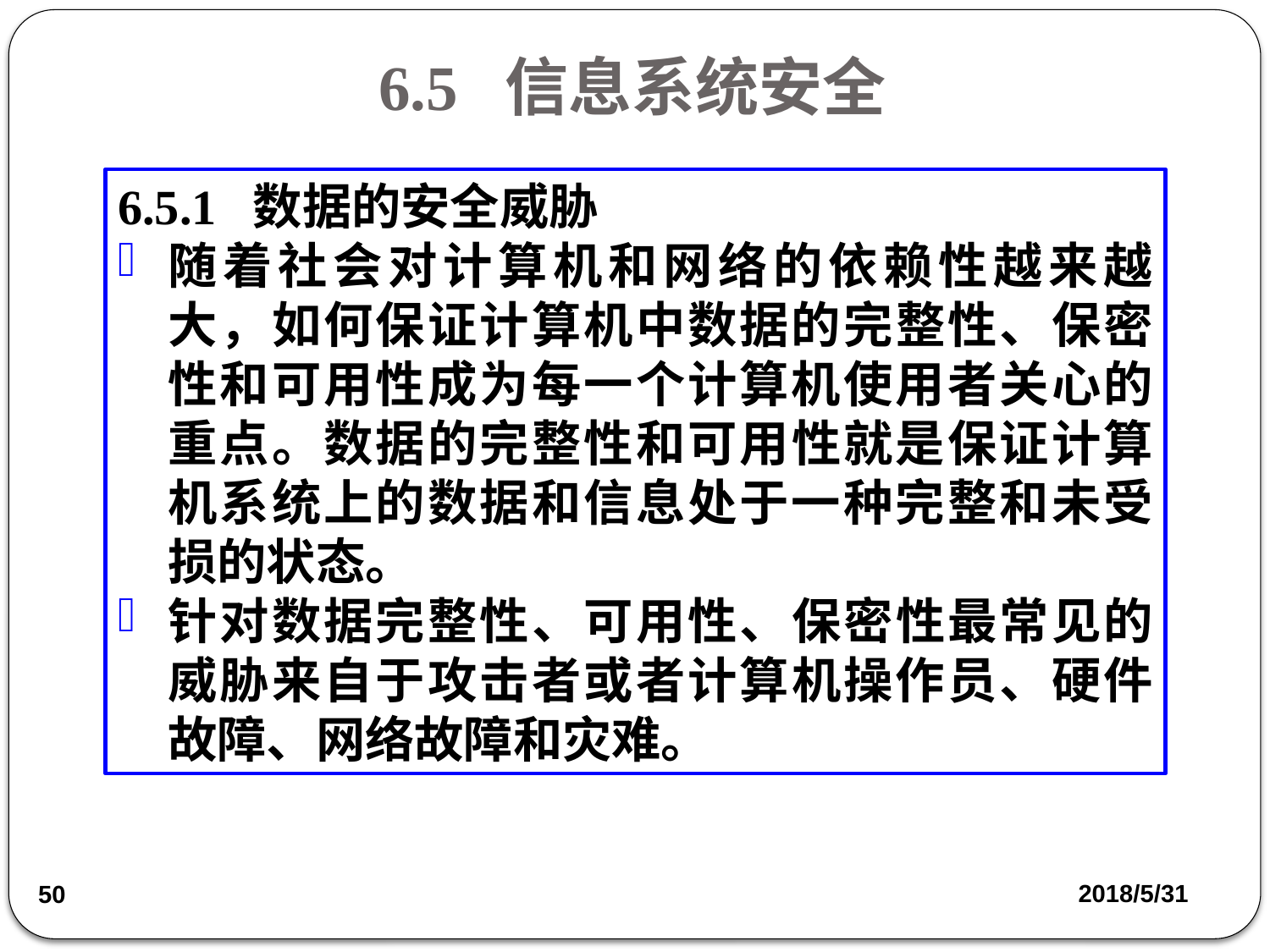

# 6.5  信息系统安全
6.5.1  数据的安全威胁
随着社会对计算机和网络的依赖性越来越大，如何保证计算机中数据的完整性、保密性和可用性成为每一个计算机使用者关心的重点。数据的完整性和可用性就是保证计算机系统上的数据和信息处于一种完整和未受损的状态。
针对数据完整性、可用性、保密性最常见的威胁来自于攻击者或者计算机操作员、硬件故障、网络故障和灾难。
2018/5/31
50